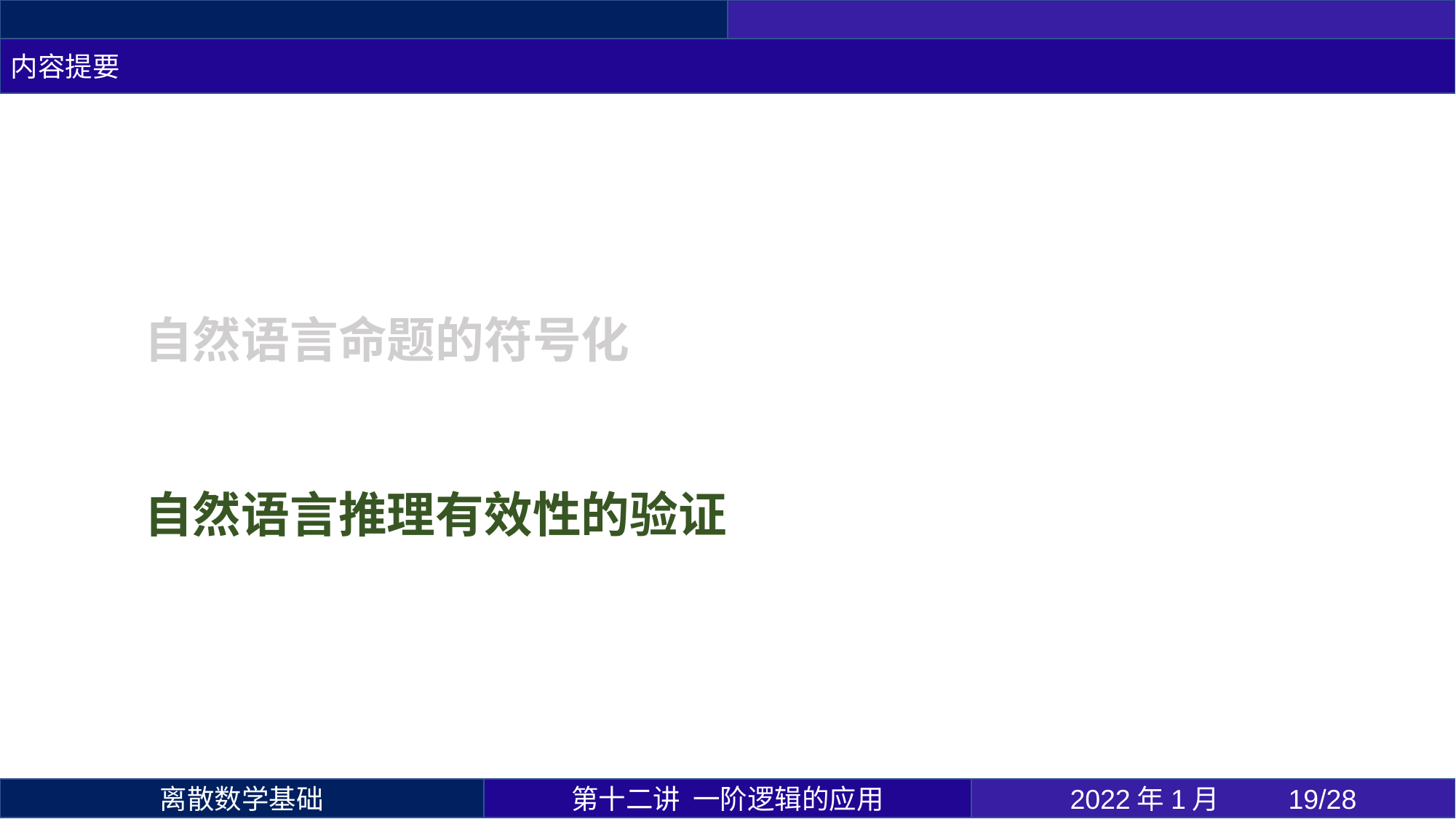

内容提要
自然语言命题的符号化
自然语言推理有效性的验证
第十二讲  一阶逻辑的应用
2022年1月 	19/28
离散数学基础